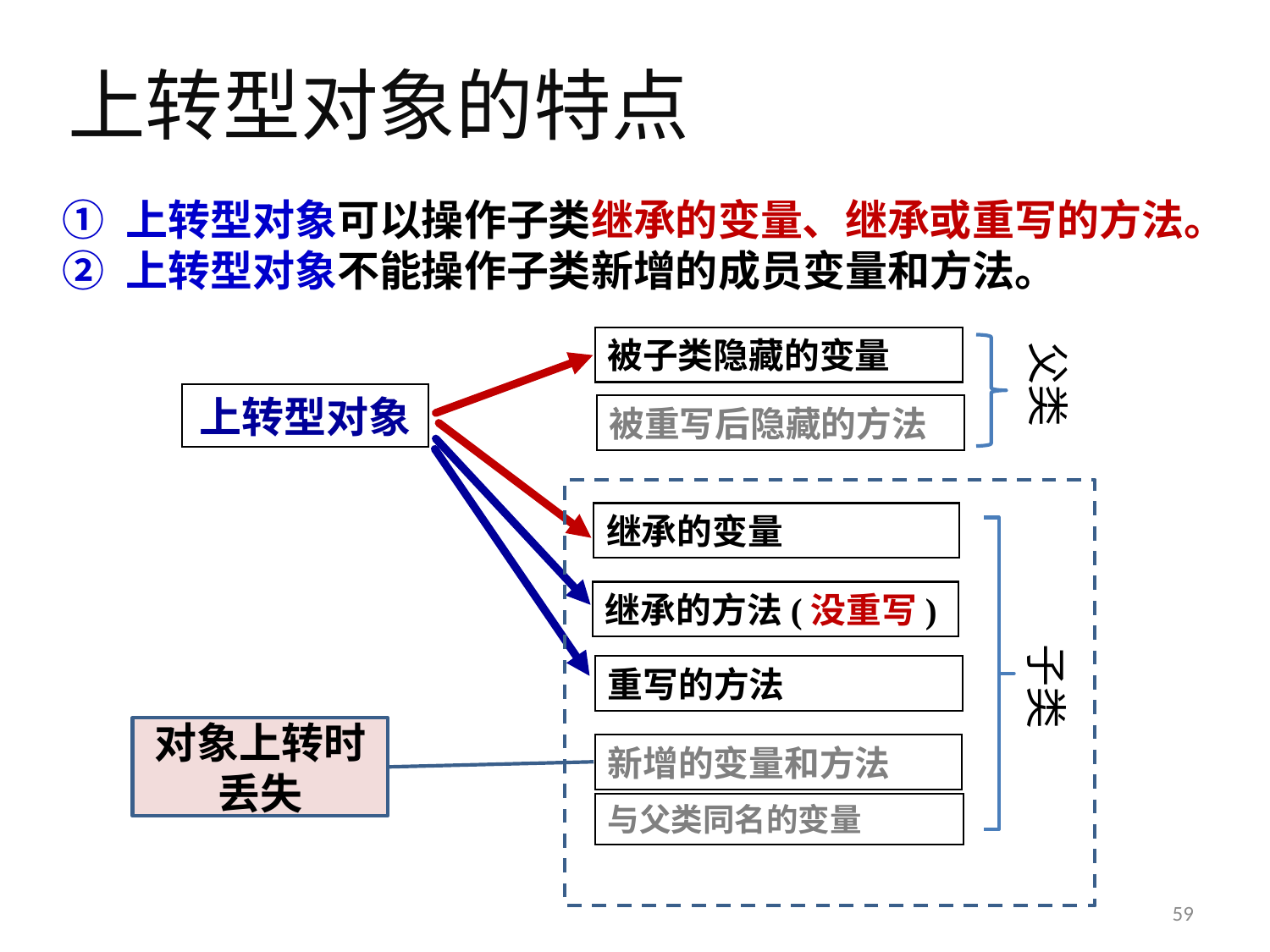

# 上转型对象的特点
上转型对象可以操作子类继承的变量、继承或重写的方法。
上转型对象不能操作子类新增的成员变量和方法。

被子类隐藏的变量
父类

上转型对象
被重写后隐藏的方法

继承的变量

继承的方法(没重写)
子类
重写的方法
对象上转时丢失
新增的变量和方法
与父类同名的变量
59